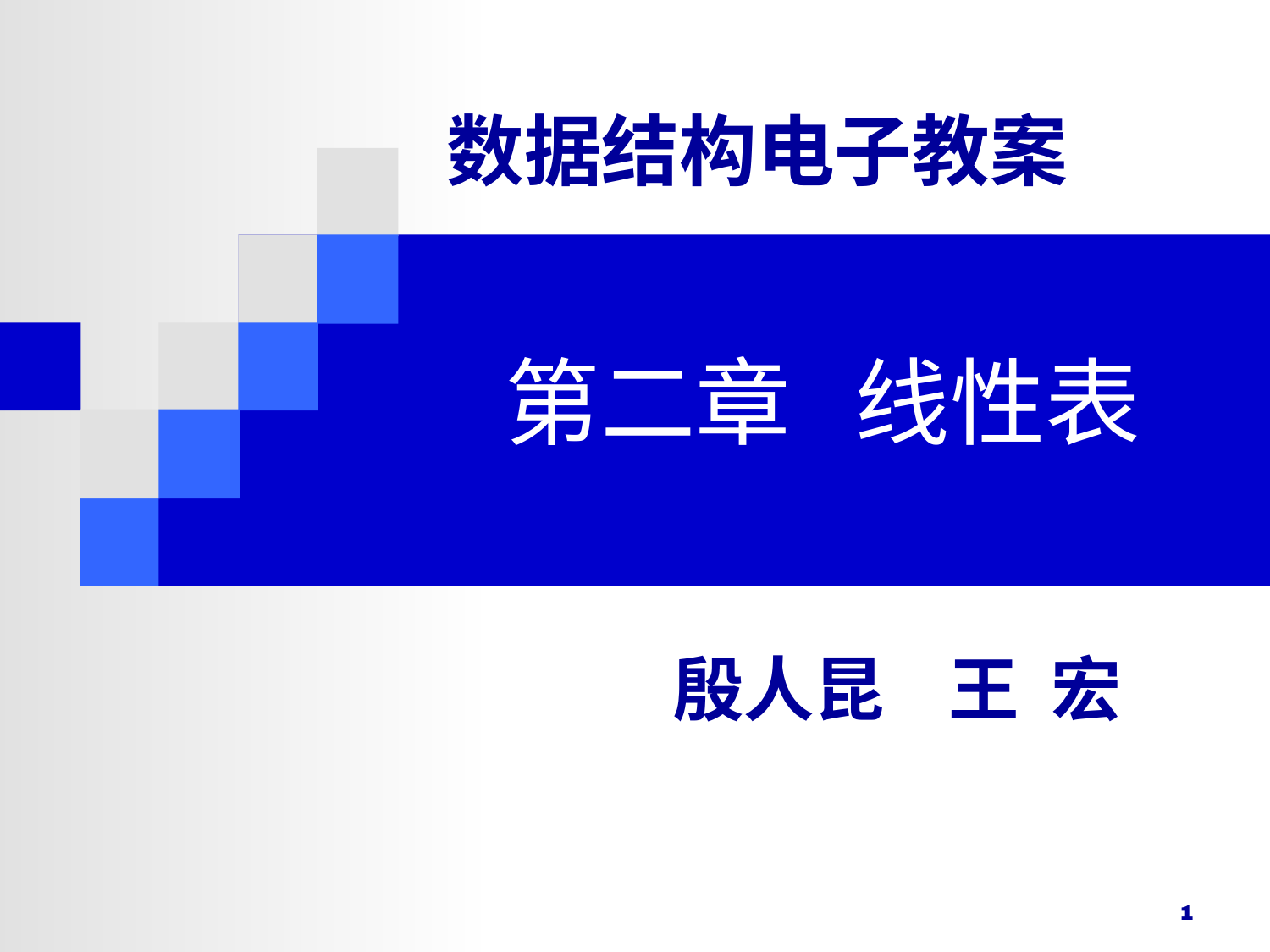

数据结构电子教案
# 第二章   线性表
殷人昆    王  宏
1